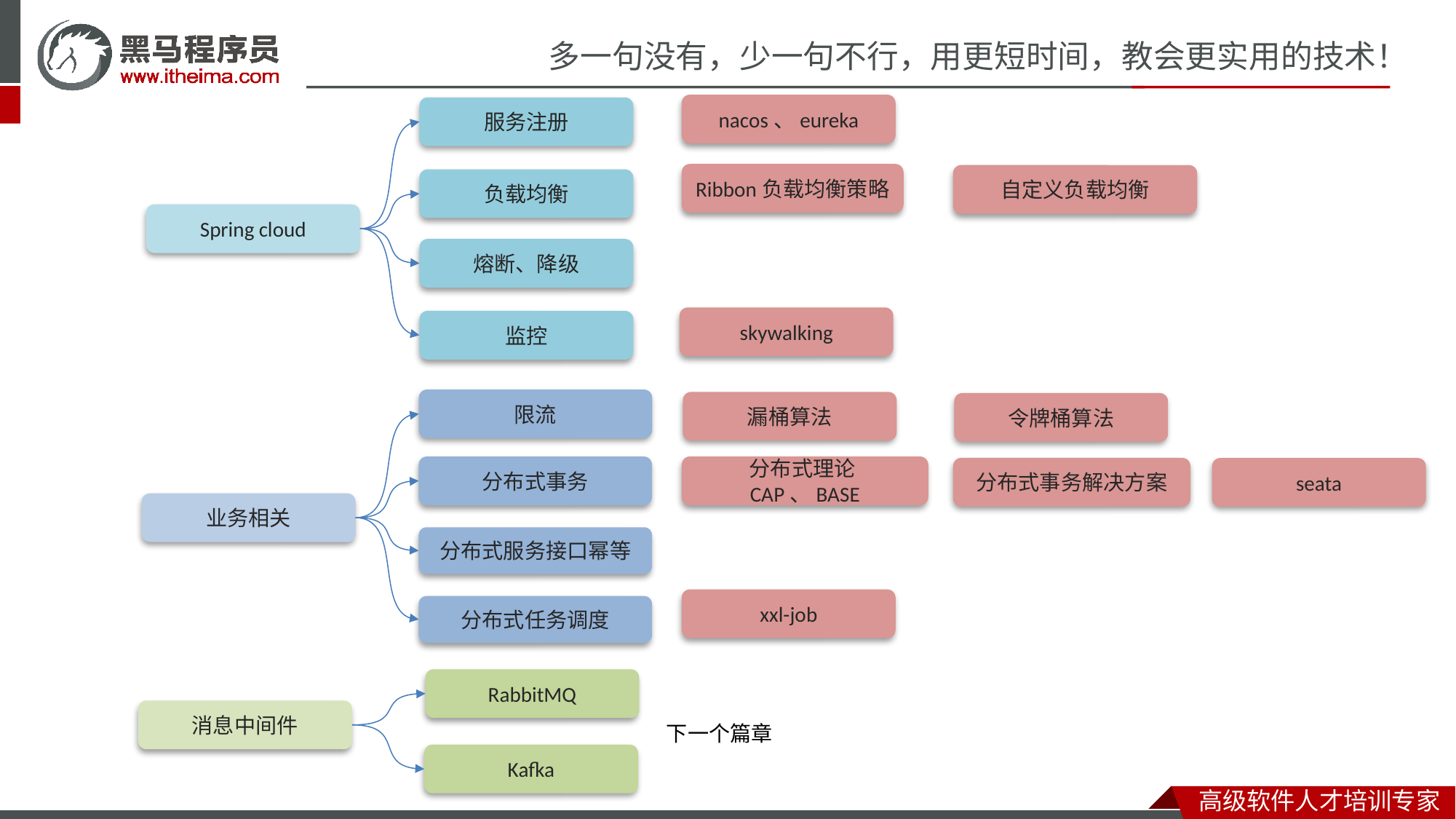

nacos、eureka
服务注册
Ribbon负载均衡策略
自定义负载均衡
负载均衡
Spring cloud
熔断、降级
skywalking
监控
限流
漏桶算法
令牌桶算法
分布式理论CAP、BASE
分布式事务
分布式事务解决方案
seata
业务相关
分布式服务接口幂等
xxl-job
分布式任务调度
RabbitMQ
消息中间件
下一个篇章
Kafka